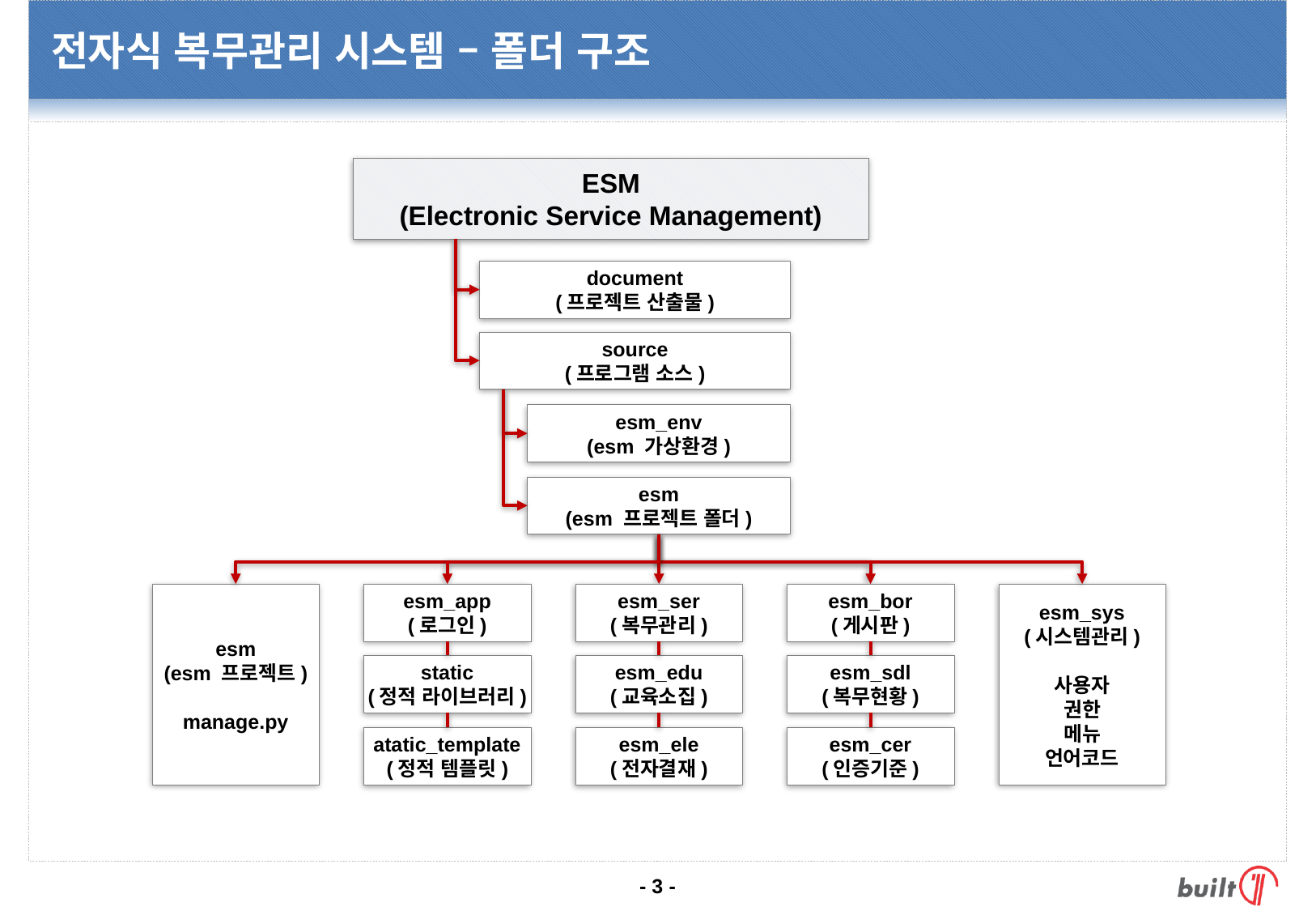

# 전자식 복무관리 시스템 – 폴더 구조
ESM
(Electronic Service Management)

document
(프로젝트 산출물)
source
(프로그램 소스)

esm_env
(esm 가상환경)
esm
(esm 프로젝트 폴더)
esm
(esm 프로젝트)

manage.py
esm_app
(로그인)
static
(정적 라이브러리)
atatic_template
(정적 템플릿)
esm_ser
(복무관리)
esm_edu
(교육소집)
esm_ele
(전자결재)
esm_bor
(게시판)
esm_sdl
(복무현황)
esm_cer
(인증기준)
esm_sys
(시스템관리)

사용자
권한
메뉴
언어코드